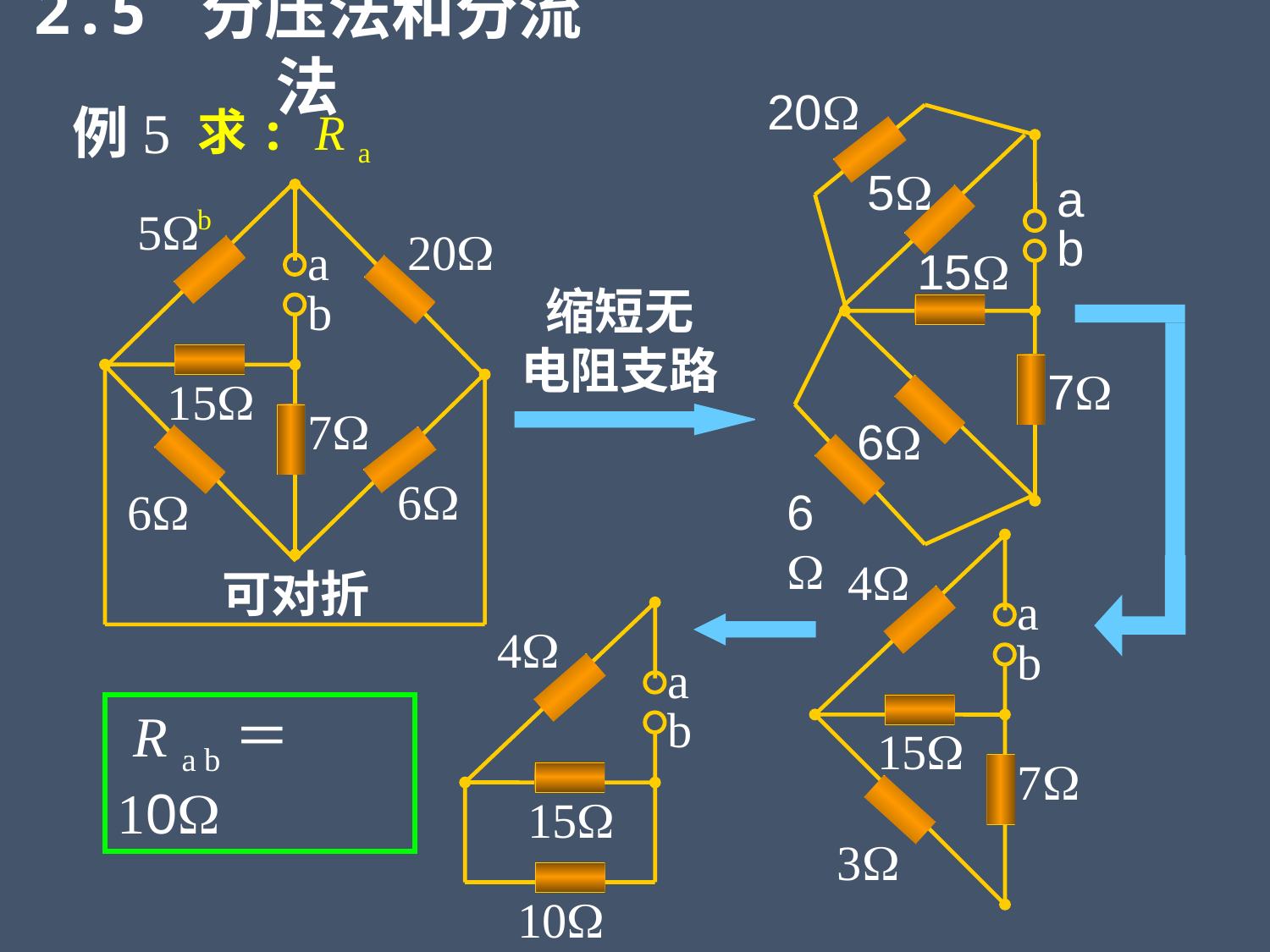

2.5 分压法和分流法
20Ω

5Ω
a

b
15Ω

7Ω

6Ω

6Ω

例5
求:  R a b

5Ω
20Ω
a

b

15Ω

7Ω

6Ω
6Ω

缩短无
电阻支路

4Ω
a

b

15Ω
7Ω

3Ω
可对折

4Ω
a

b

15Ω

10Ω

 R a b＝10Ω